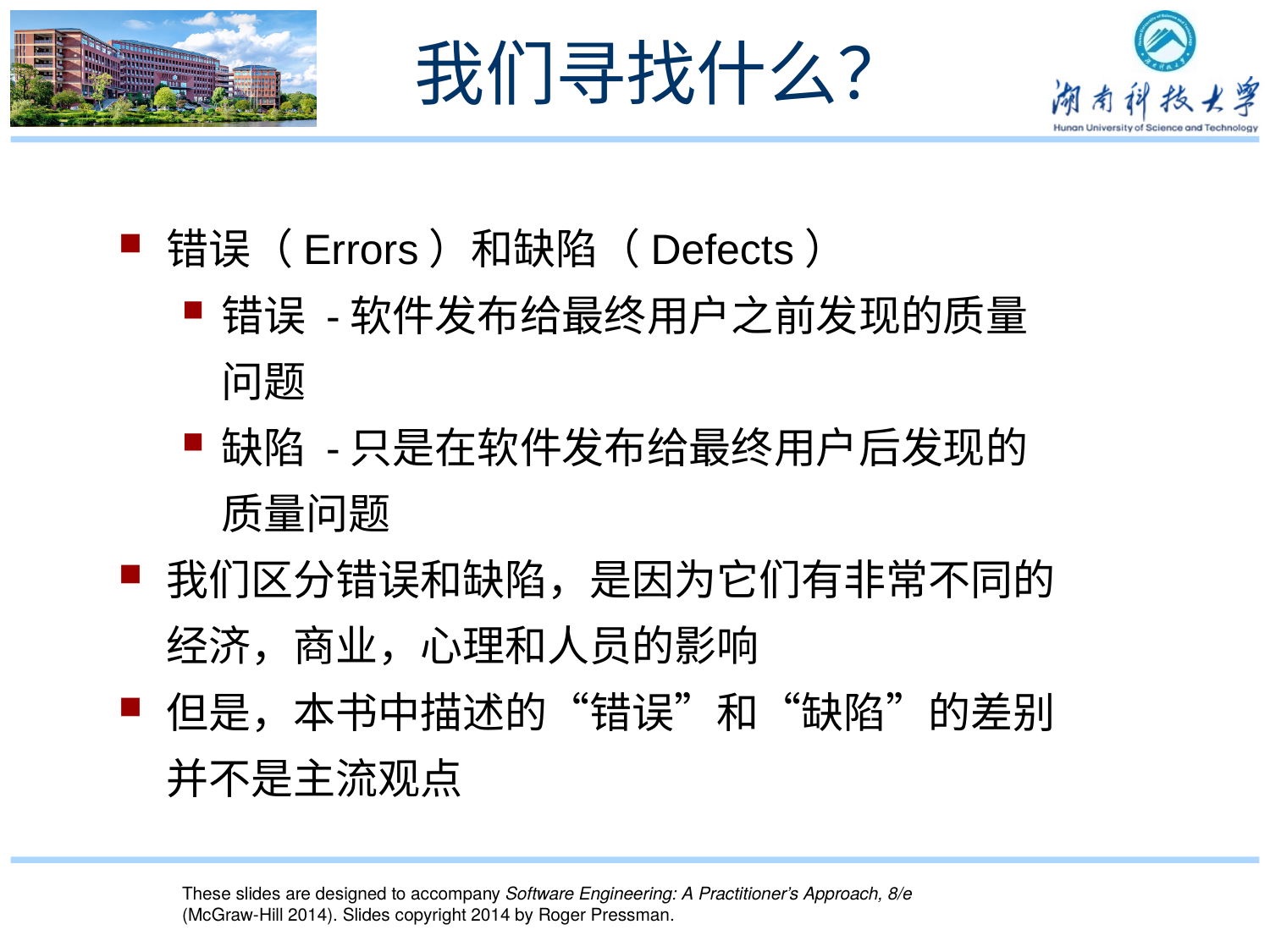

These slides are designed to accompany Software Engineering: A Practitioner’s Approach, 8/e (McGraw-Hill 2014). Slides copyright 2014 by Roger Pressman.
# 我们寻找什么？
错误（Errors）和缺陷（Defects）
错误 -软件发布给最终用户之前发现的质量问题
缺陷 -只是在软件发布给最终用户后发现的质量问题
我们区分错误和缺陷，是因为它们有非常不同的经济，商业，心理和人员的影响
但是，本书中描述的“错误”和“缺陷”的差别并不是主流观点
5